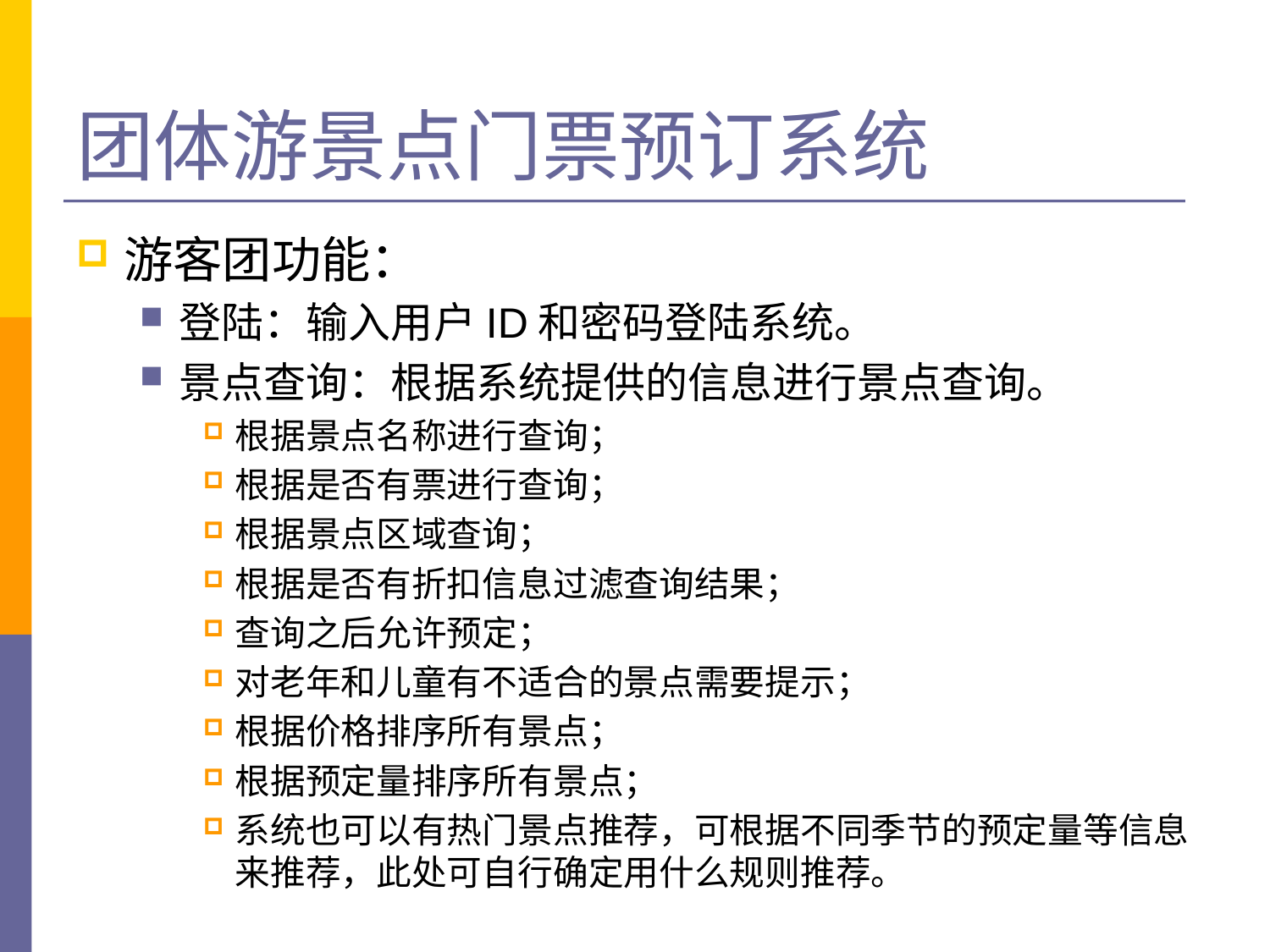

# 团体游景点门票预订系统
游客团功能：
登陆：输入用户ID和密码登陆系统。
景点查询：根据系统提供的信息进行景点查询。
根据景点名称进行查询；
根据是否有票进行查询；
根据景点区域查询；
根据是否有折扣信息过滤查询结果；
查询之后允许预定；
对老年和儿童有不适合的景点需要提示；
根据价格排序所有景点；
根据预定量排序所有景点；
系统也可以有热门景点推荐，可根据不同季节的预定量等信息来推荐，此处可自行确定用什么规则推荐。